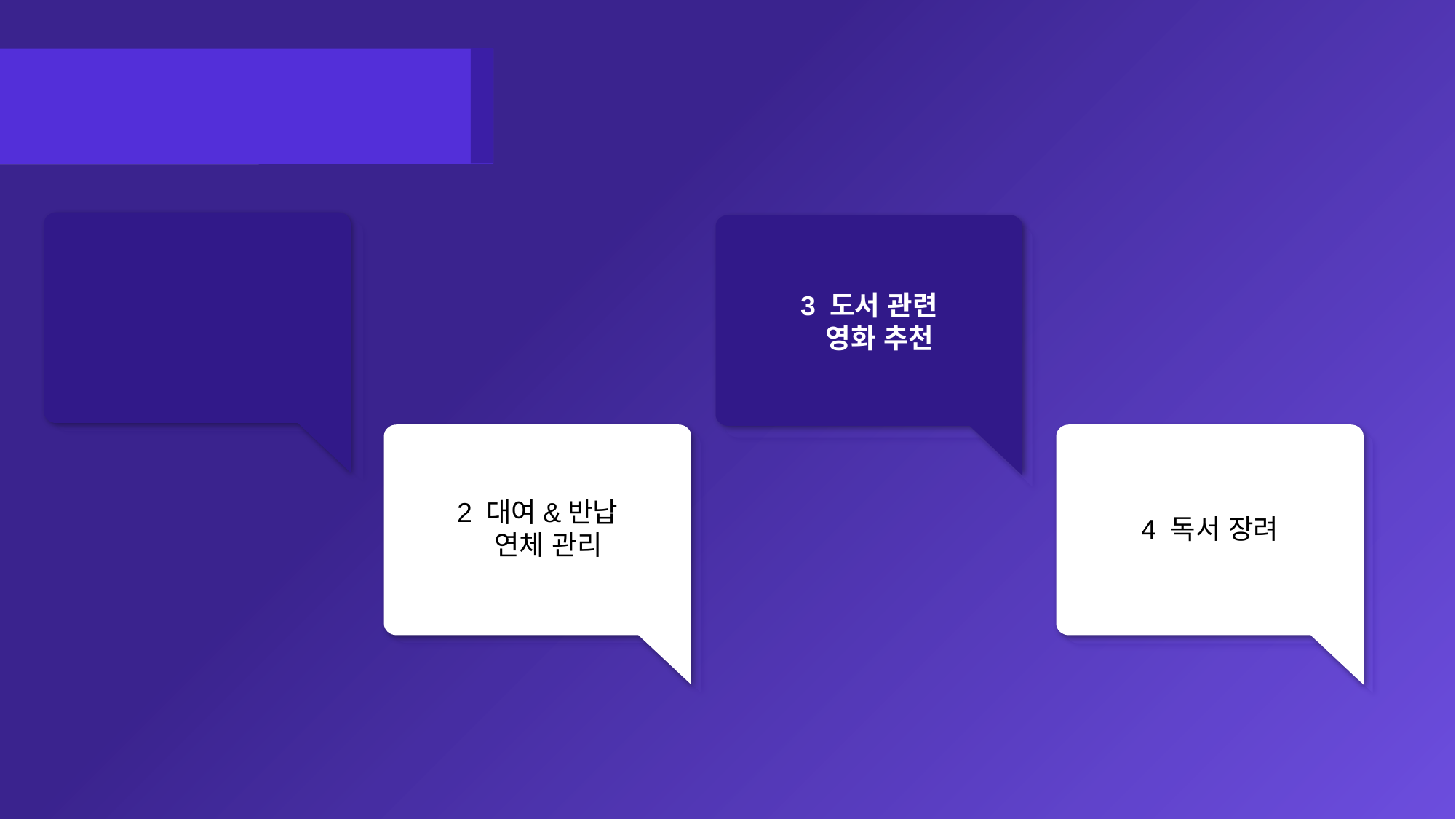

01 프로젝트 개요
    프로젝트 기대 효과

3 도서 관련
  영화 추천
1 보유 도서 확인

2 대여&반납
  연체 관리
4 독서 장려